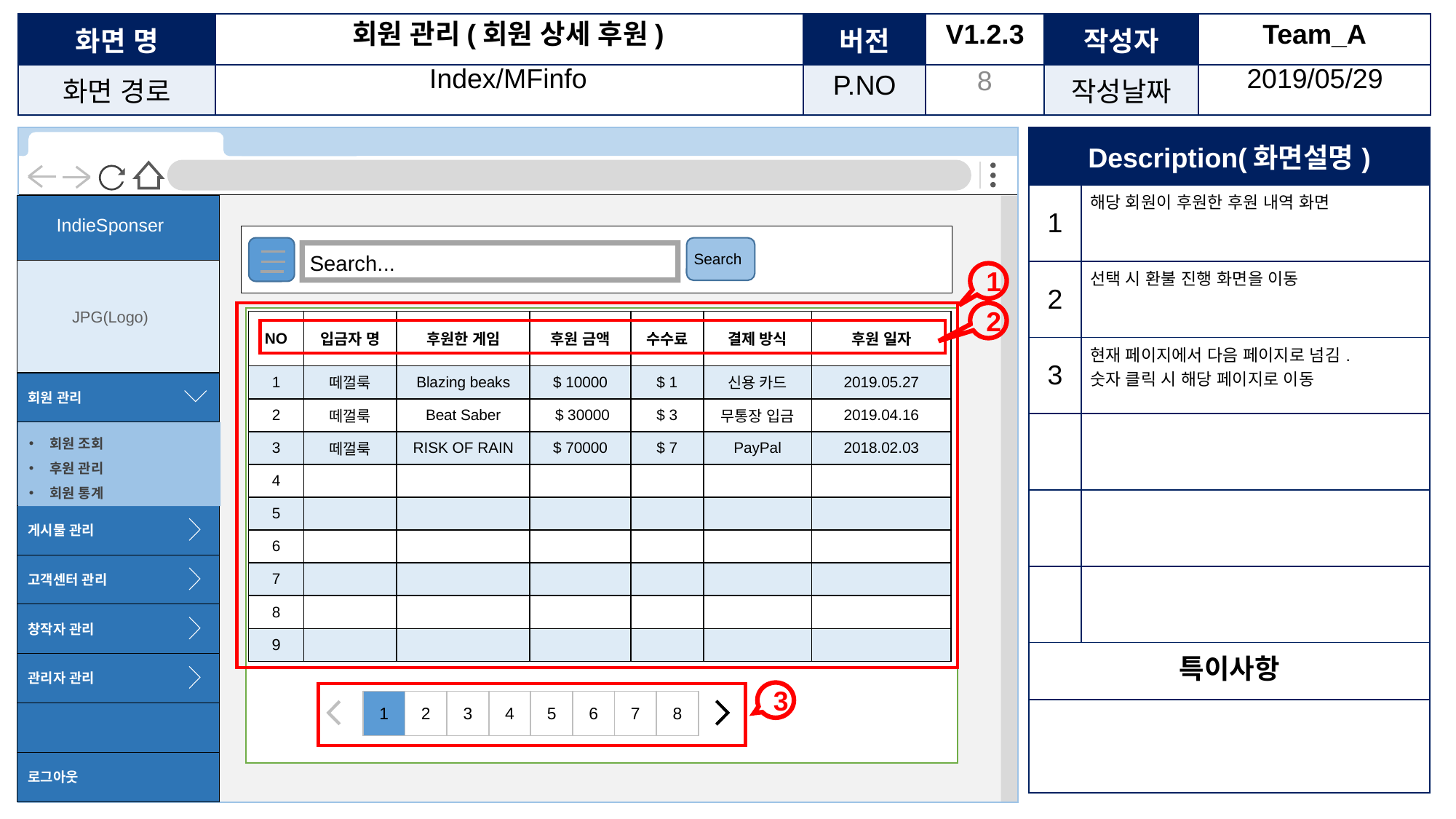

회원 관리(회원 상세 후원)
8
Index/MFinfo
2019/05/29
| Description(화면설명) |  |
| --- | --- |
| 1 | 해당 회원이 후원한 후원 내역 화면 |
| 2 | 선택 시 환불 진행 화면을 이동 |
| 3 | 현재 페이지에서 다음 페이지로 넘김. 숫자 클릭 시 해당 페이지로 이동 |
|  |  |
|  |  |
|  |  |
| 특이사항 |  |
|  |  |

Search

Search...
1

2

| NO | 입금자 명 | 후원한 게임 | 후원 금액 | 수수료 | 결제 방식 | 후원 일자 |
| --- | --- | --- | --- | --- | --- | --- |
| 1 | 떼껄룩 | Blazing beaks | $ 10000 | $ 1 | 신용 카드 | 2019.05.27 |
| 2 | 떼껄룩 | Beat Saber | $ 30000 | $ 3 | 무통장 입금 | 2019.04.16 |
| 3 | 떼껄룩 | RISK OF RAIN | $ 70000 | $ 7 | PayPal | 2018.02.03 |
| 4 |  |  |  |  |  |  |
| 5 |  |  |  |  |  |  |
| 6 |  |  |  |  |  |  |
| 7 |  |  |  |  |  |  |
| 8 |  |  |  |  |  |  |
| 9 |  |  |  |  |  |  |

3

| 1 | 2 | 3 | 4 | 5 | 6 | 7 | 8 |
| --- | --- | --- | --- | --- | --- | --- | --- |